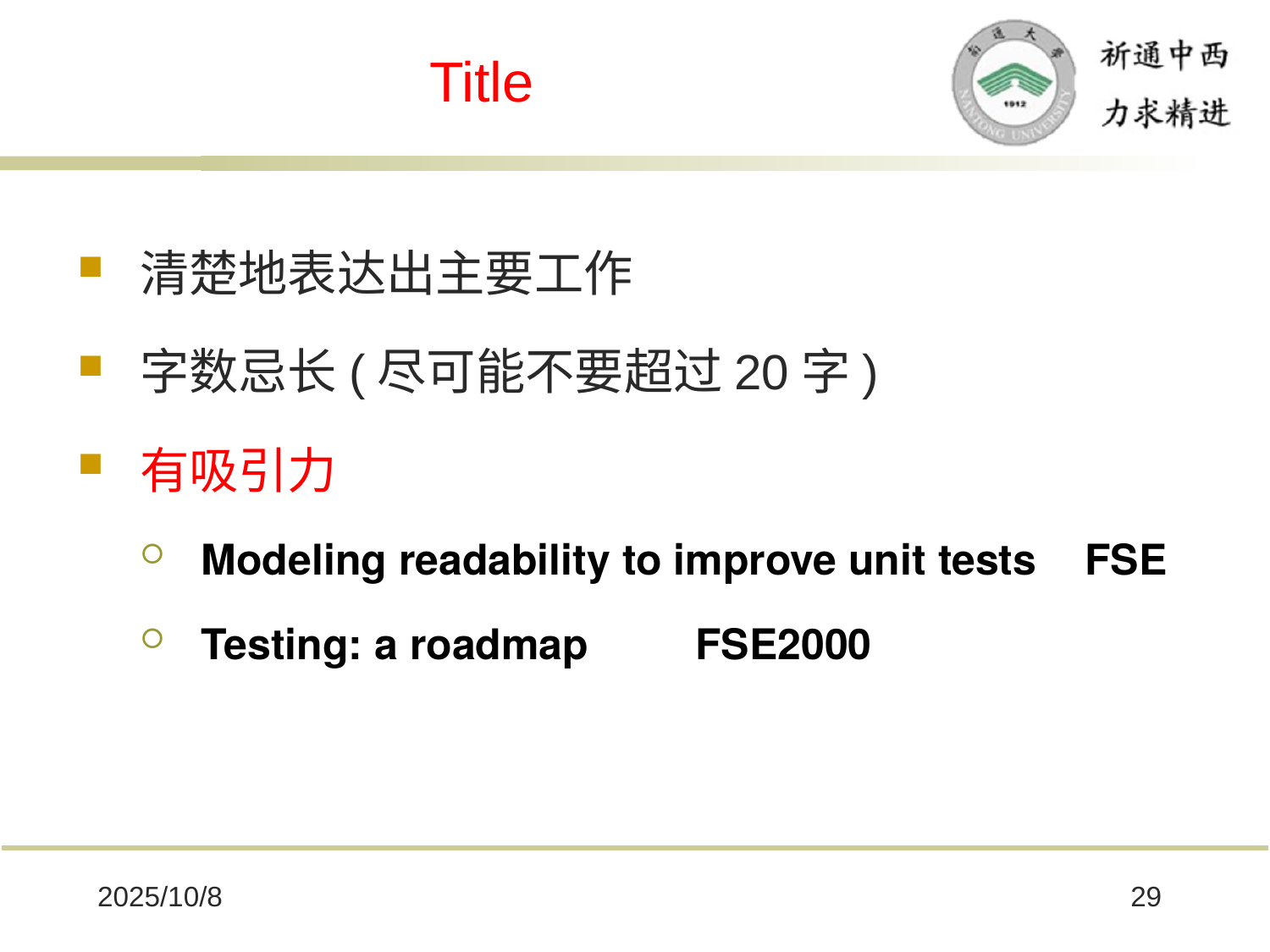

# Title
清楚地表达出主要工作
字数忌长(尽可能不要超过20字)
有吸引力
Modeling readability to improve unit tests    FSE
Testing: a roadmap         FSE2000

2025/10/8
29